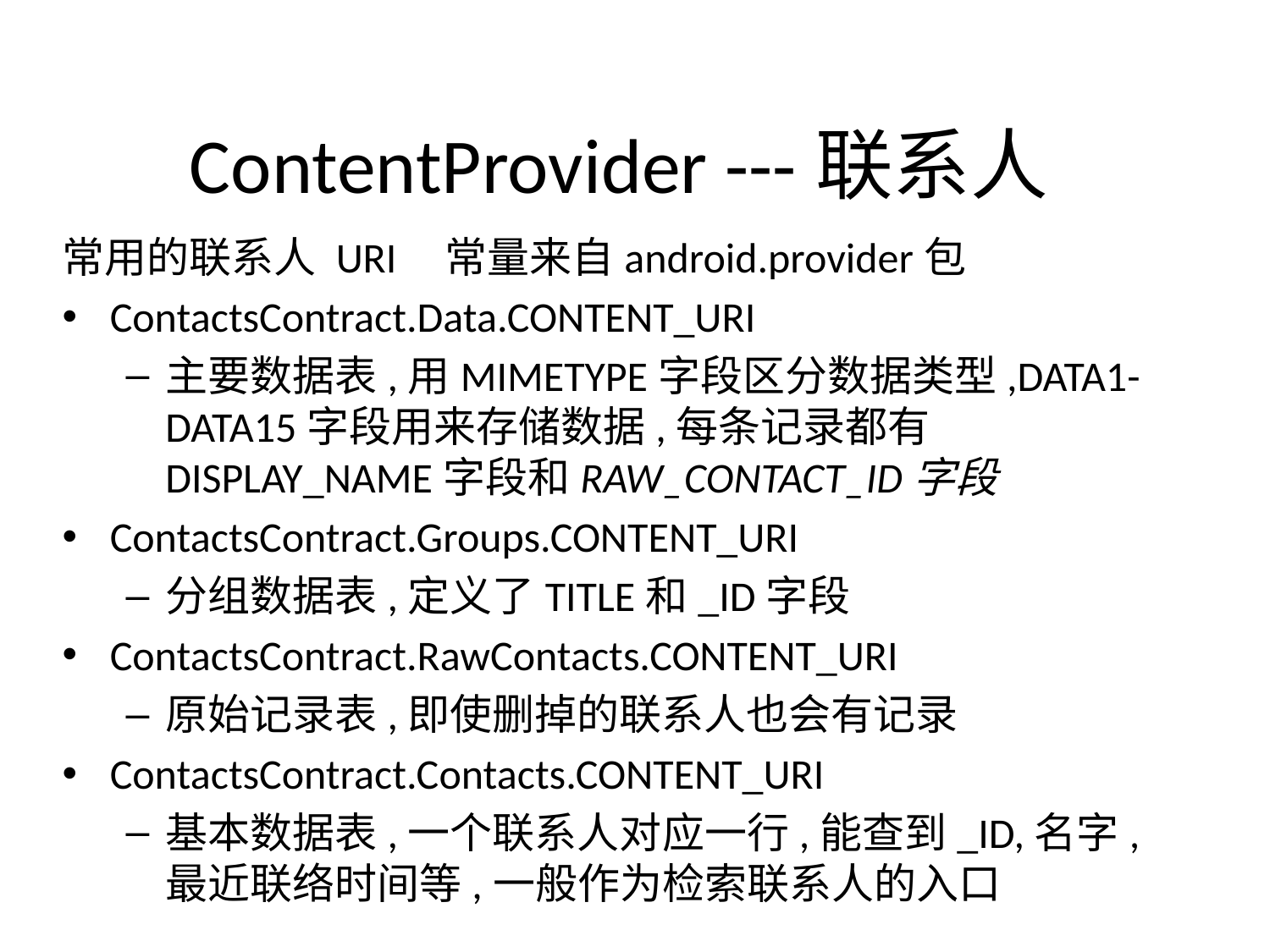

# ContentProvider ---联系人
常用的联系人 URI    常量来自android.provider包
ContactsContract.Data.CONTENT_URI
主要数据表,用MIMETYPE字段区分数据类型,DATA1-DATA15字段用来存储数据,每条记录都有DISPLAY_NAME字段和RAW_CONTACT_ID字段
ContactsContract.Groups.CONTENT_URI
分组数据表,定义了TITLE和_ID字段
ContactsContract.RawContacts.CONTENT_URI
原始记录表,即使删掉的联系人也会有记录
ContactsContract.Contacts.CONTENT_URI
基本数据表,一个联系人对应一行,能查到_ID,名字,最近联络时间等,一般作为检索联系人的入口